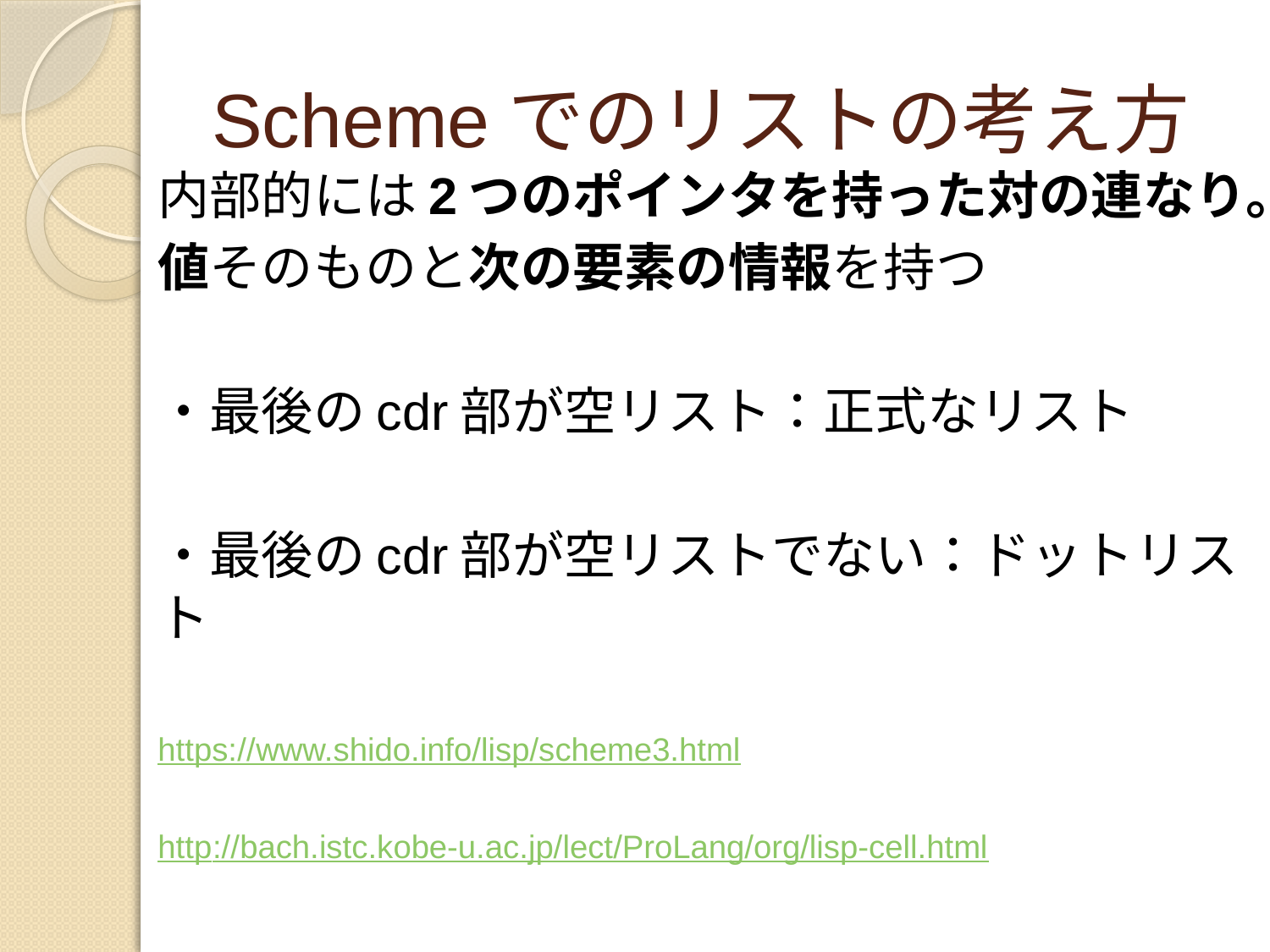

# Schemeでのリストの考え方
内部的には2つのポインタを持った対の連なり。
値そのものと次の要素の情報を持つ

・最後のcdr部が空リスト：正式なリスト

・最後のcdr部が空リストでない：ドットリスト

https://www.shido.info/lisp/scheme3.html

http://bach.istc.kobe-u.ac.jp/lect/ProLang/org/lisp-cell.html